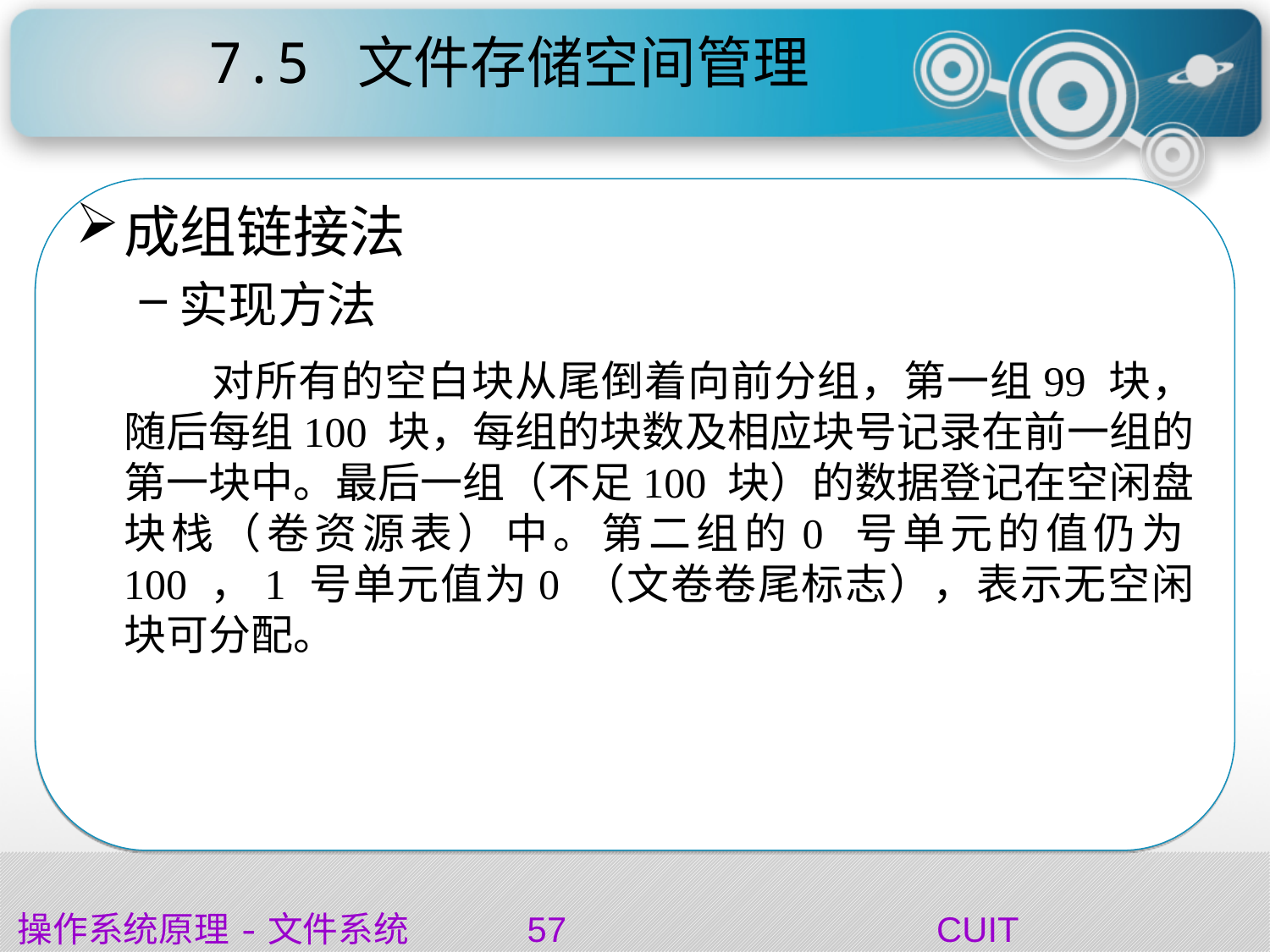

# 7.5 文件存储空间管理
成组链接法
实现方法
            对所有的空白块从尾倒着向前分组，第一组99 块，随后每组100 块，每组的块数及相应块号记录在前一组的第一块中。最后一组（不足100 块）的数据登记在空闲盘块栈（卷资源表）中。第二组的0 号单元的值仍为100 ，1 号单元值为0 （文卷卷尾标志），表示无空闲块可分配。